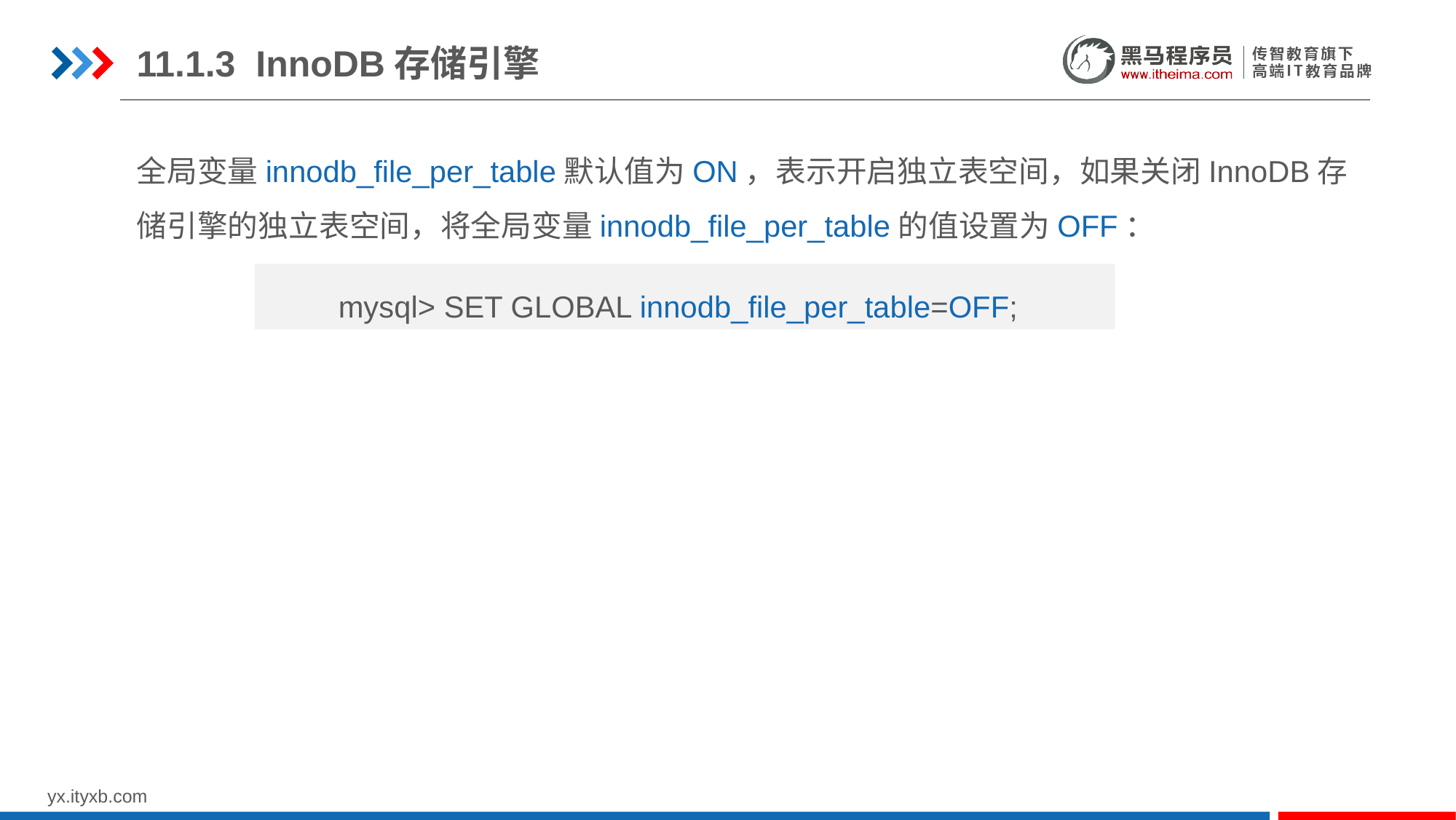

11.1.3  InnoDB存储引擎
全局变量innodb_file_per_table默认值为ON，表示开启独立表空间，如果关闭InnoDB存储引擎的独立表空间，将全局变量innodb_file_per_table的值设置为OFF：
mysql> SET GLOBAL innodb_file_per_table=OFF;